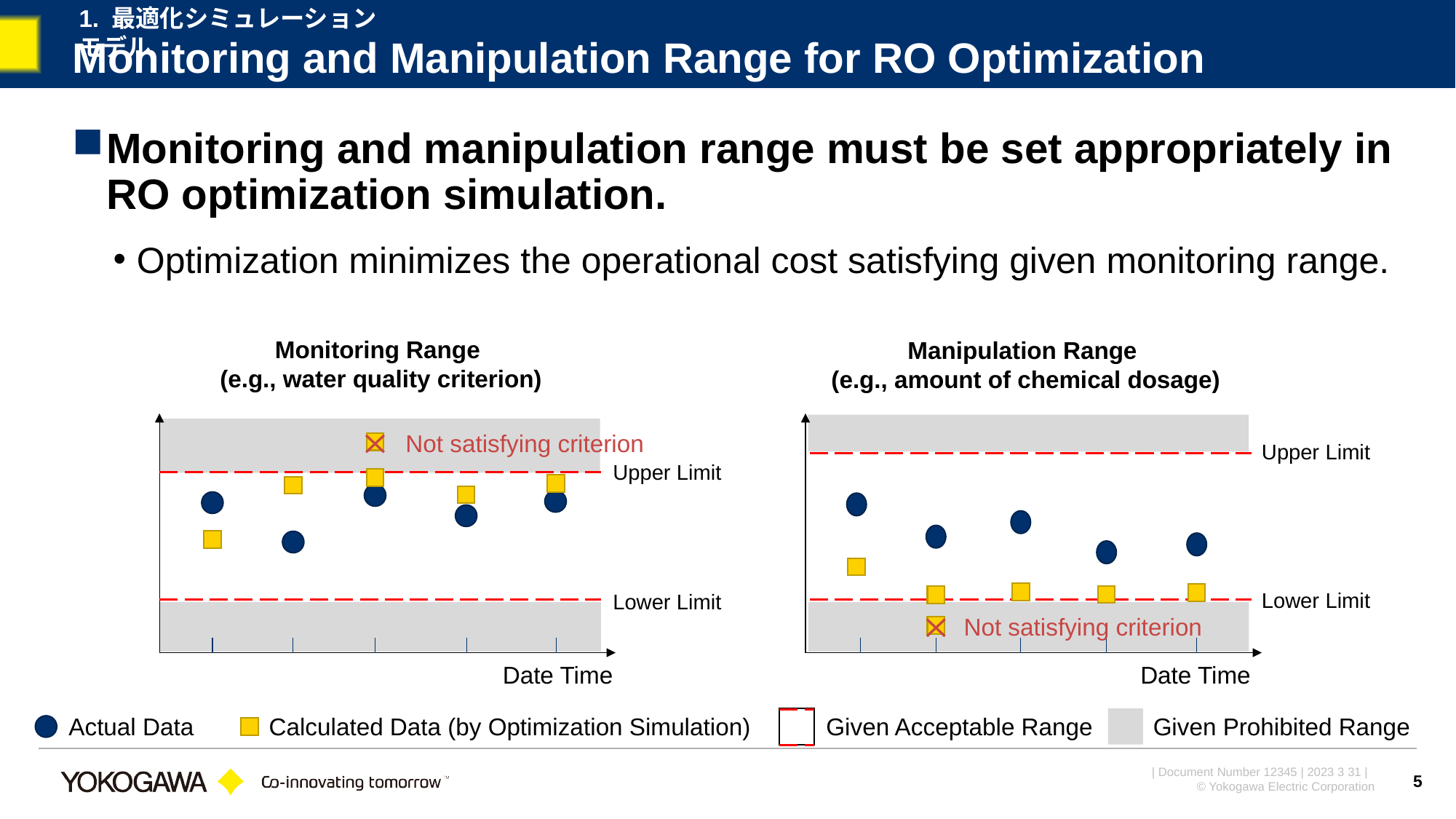

1. 最適化シミュレーションモデル
# Monitoring and Manipulation Range for RO Optimization
Monitoring and manipulation range must be set appropriately in RO optimization simulation.
Optimization minimizes the operational cost satisfying given monitoring range.
Monitoring Range
 (e.g., water quality criterion)
Manipulation Range
 (e.g., amount of chemical dosage)

Not satisfying criterion

Upper Limit

Upper Limit

Lower Limit
Lower Limit

Not satisfying criterion

Date Time
Date Time
Actual Data
Calculated Data (by Optimization Simulation)
Given Acceptable Range
Given Prohibited Range

5